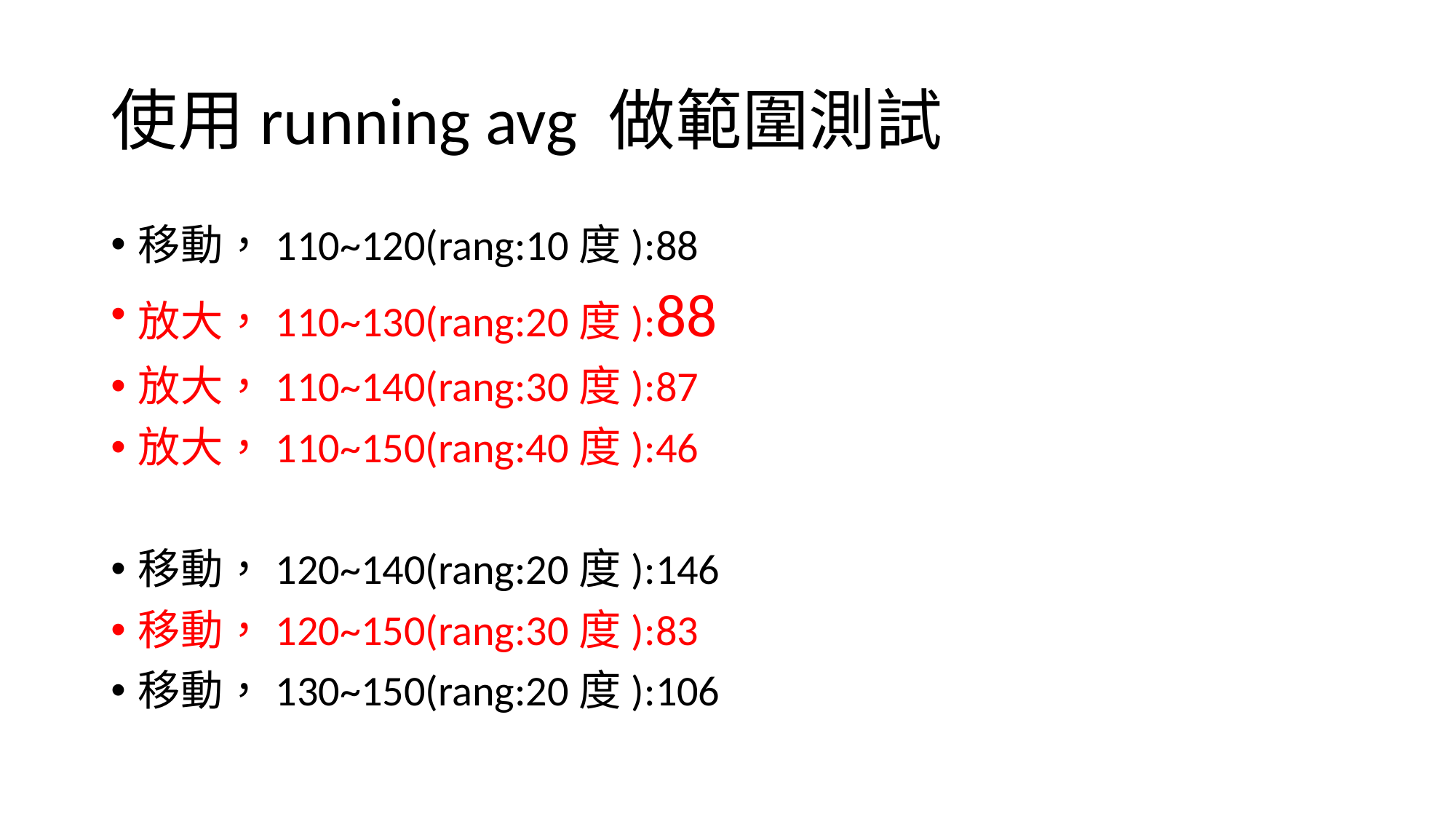

# 使用running avg 做範圍測試
移動，110~120(rang:10度):88
放大，110~130(rang:20度):88
放大，110~140(rang:30度):87
放大，110~150(rang:40度):46

移動，120~140(rang:20度):146
移動，120~150(rang:30度):83
移動，130~150(rang:20度):106